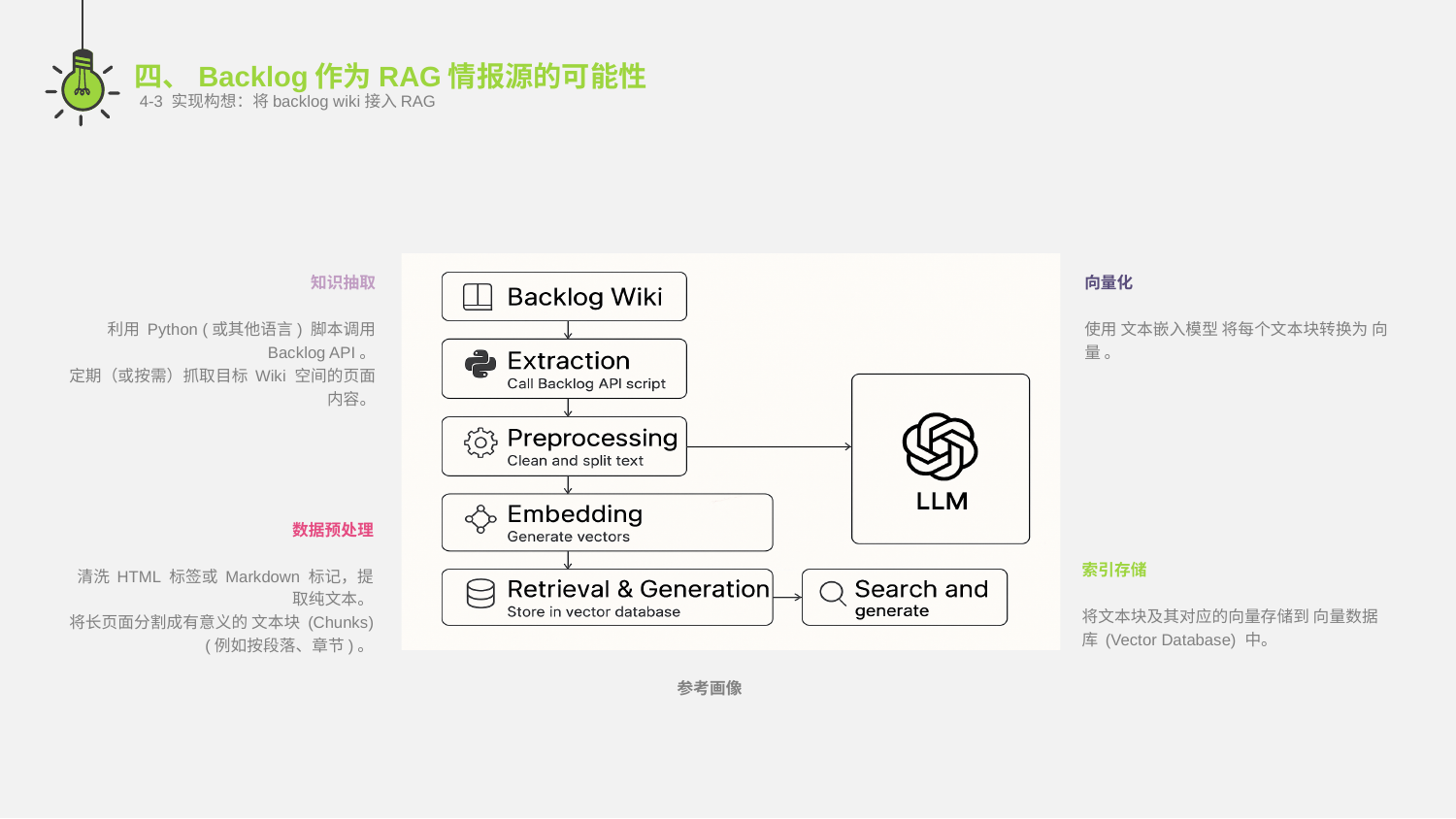

四、Backlog作为RAG情报源的可能性
4-3 实现构想：将backlog wiki接入RAG

知识抽取

利用 Python (或其他语言) 脚本调用 Backlog API。
定期（或按需）抓取目标 Wiki 空间的页面内容。
向量化

使用 文本嵌入模型 将每个文本块转换为 向量 。
数据预处理

清洗 HTML 标签或 Markdown 标记，提取纯文本。
将长页面分割成有意义的 文本块 (Chunks) (例如按段落、章节)。

索引存储

将文本块及其对应的向量存储到 向量数据库 (Vector Database) 中。
参考画像